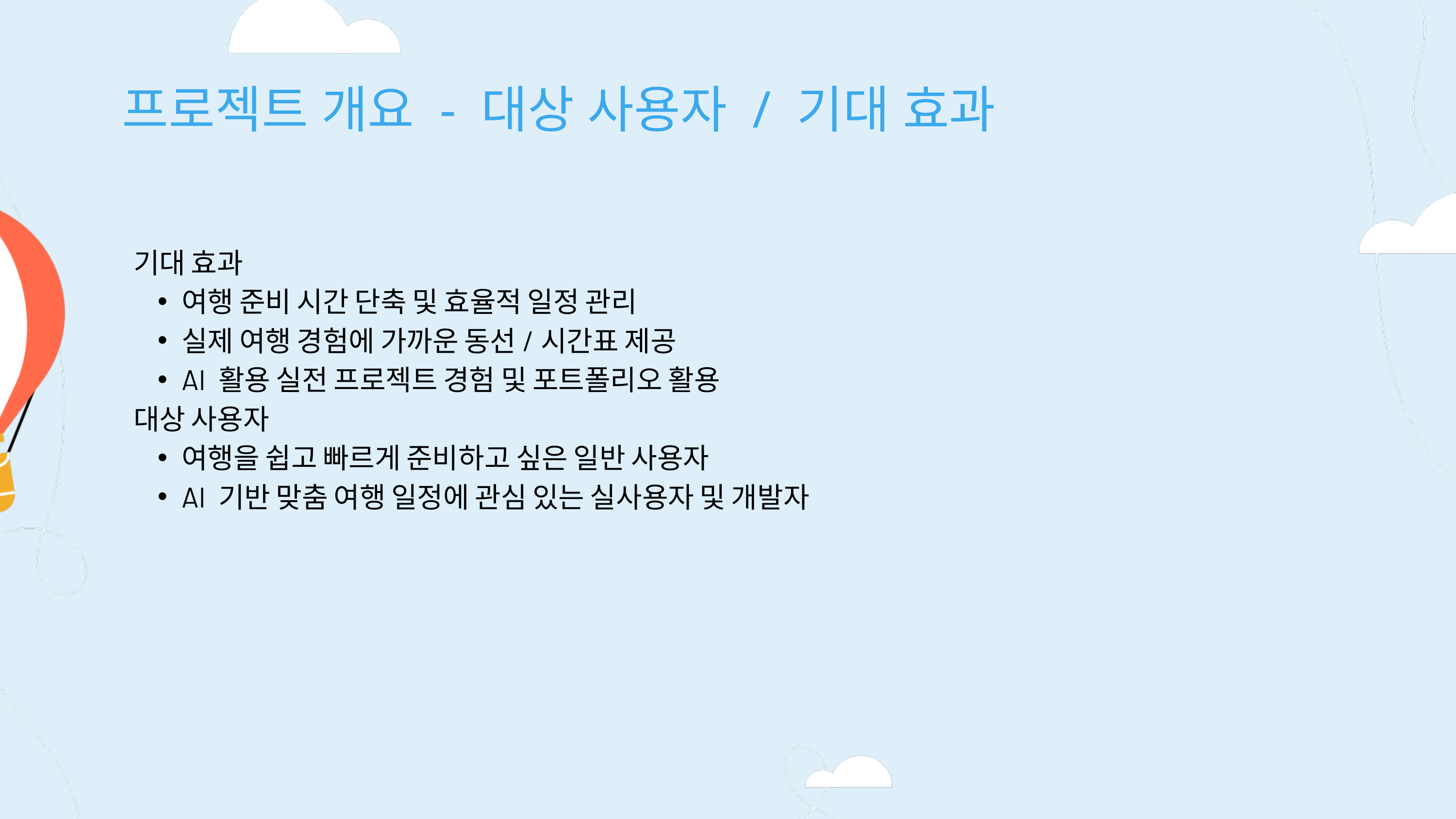

프로젝트 개요 - 대상 사용자 / 기대 효과

기대 효과
여행 준비 시간 단축 및 효율적 일정 관리
실제 여행 경험에 가까운 동선/시간표 제공
AI 활용 실전 프로젝트 경험 및 포트폴리오 활용
대상 사용자
여행을 쉽고 빠르게 준비하고 싶은 일반 사용자
AI 기반 맞춤 여행 일정에 관심 있는 실사용자 및 개발자